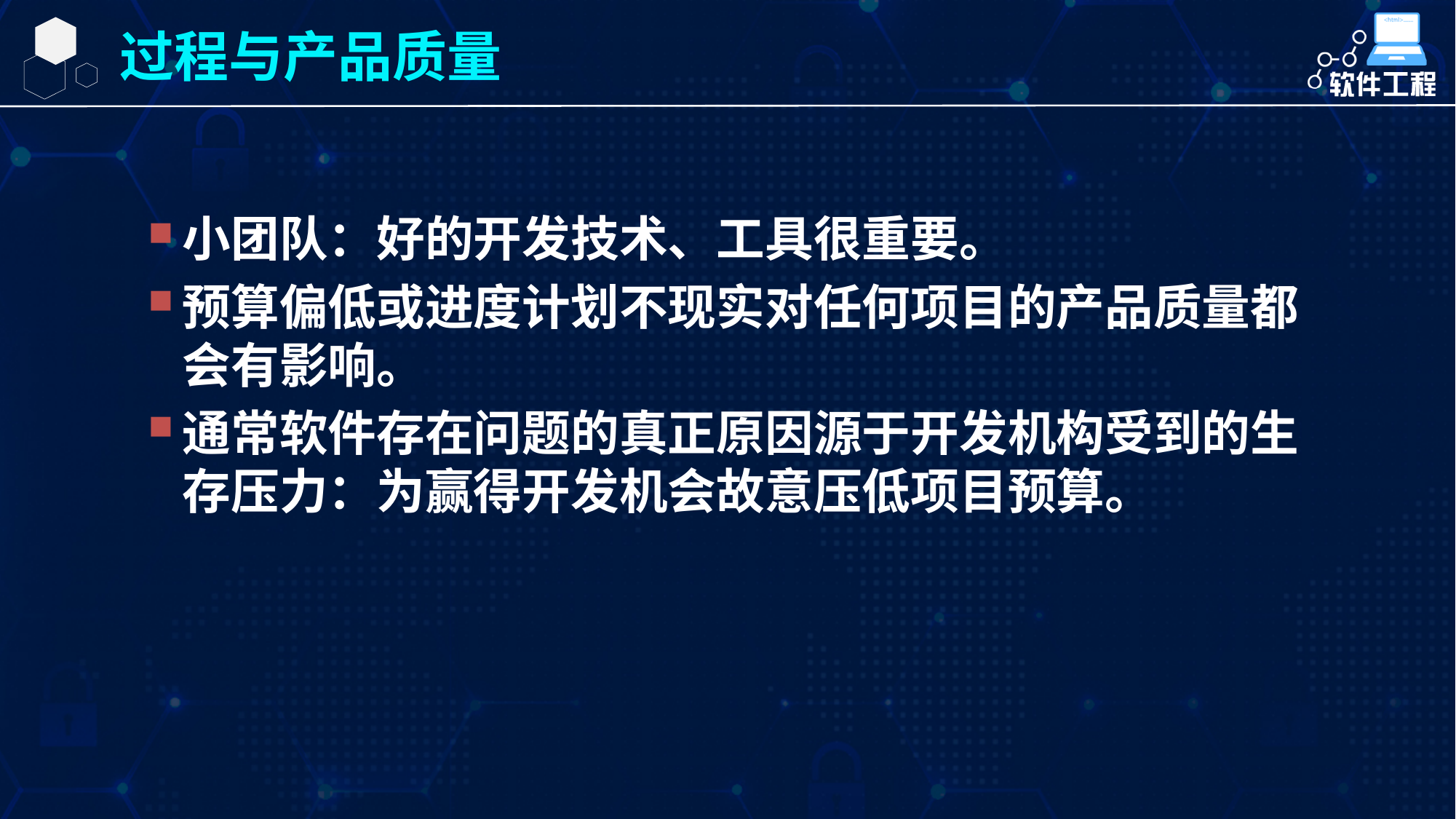

过程与产品质量
小团队：好的开发技术、工具很重要。
预算偏低或进度计划不现实对任何项目的产品质量都会有影响。
通常软件存在问题的真正原因源于开发机构受到的生存压力：为赢得开发机会故意压低项目预算。